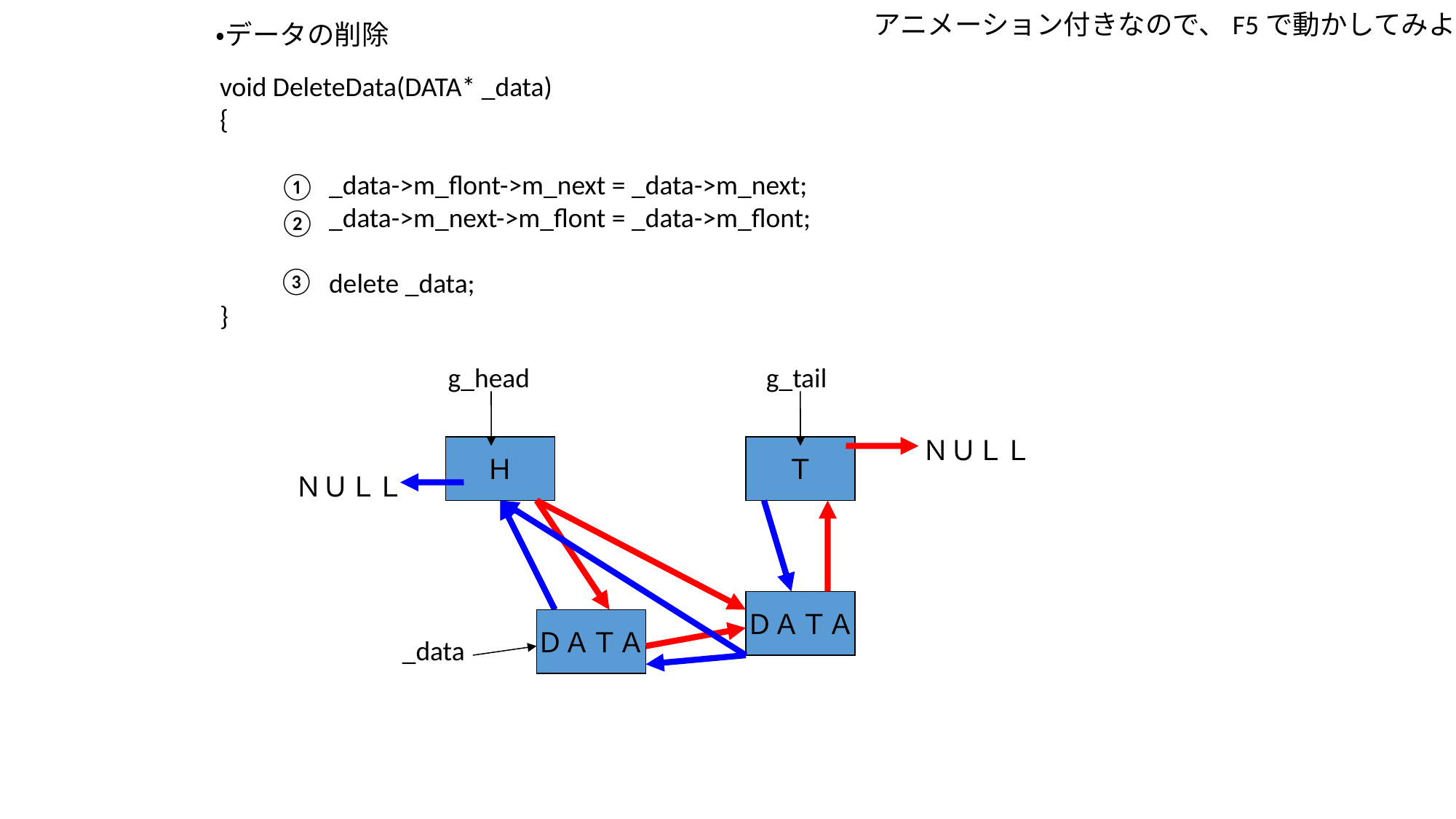

アニメーション付きなので、F5で動かしてみよう
・データの削除
void DeleteData(DATA* _data)
{

	_data->m_flont->m_next = _data->m_next;
	_data->m_next->m_flont = _data->m_flont;

	delete _data;
}
①
②
③
g_head
g_tail

ＮＵＬＬ
Ｈ
Ｔ

ＮＵＬＬ

ＤＡＴＡ
ＤＡＴＡ
_data